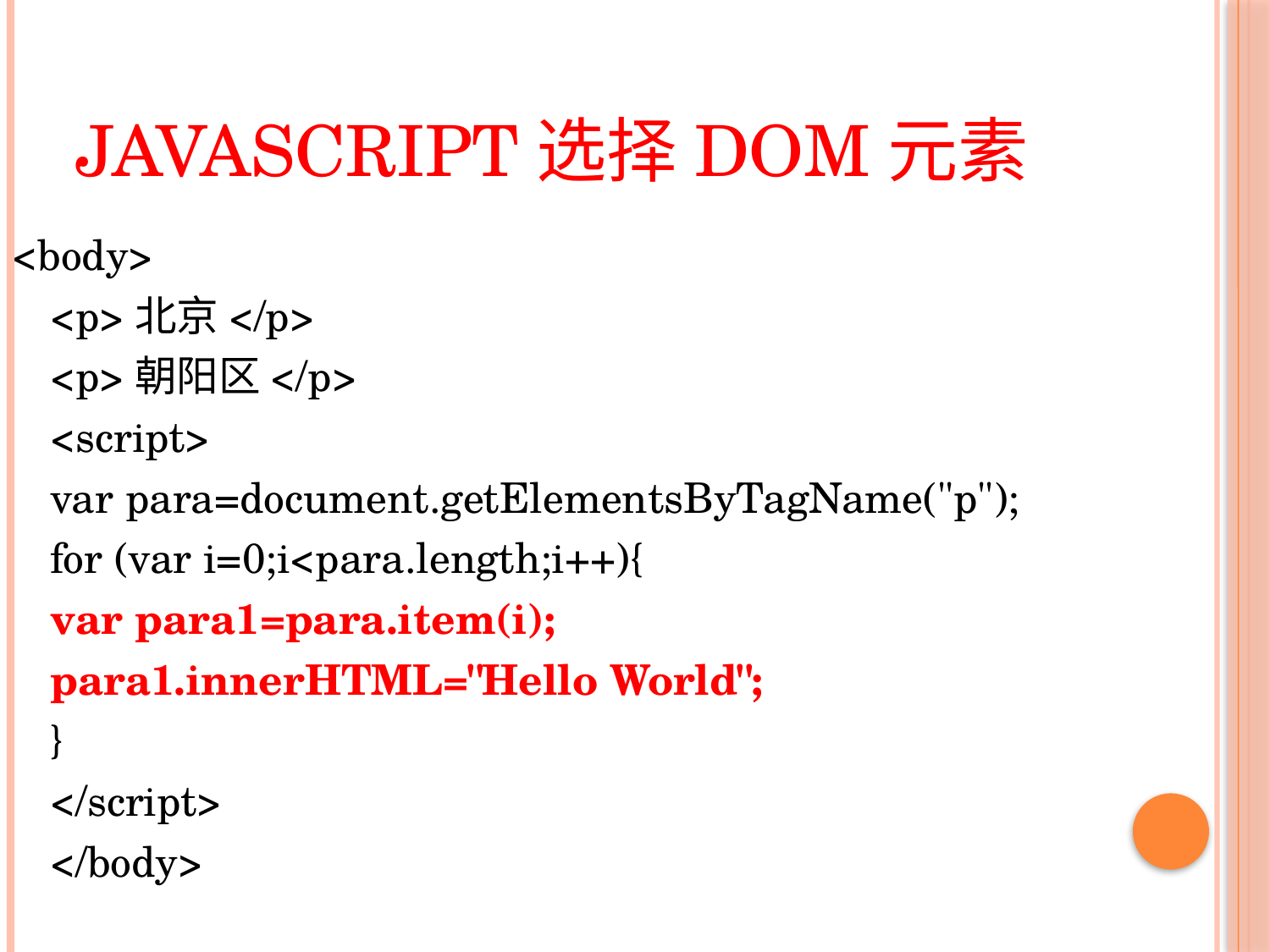

# JavaScript选择DOM元素
<body>
		<p>北京</p>
		<p>朝阳区</p>
		<script>
		var para=document.getElementsByTagName("p");
			for (var i=0;i<para.length;i++){
				var para1=para.item(i);
				para1.innerHTML="Hello World";
			}
		</script>
	</body>